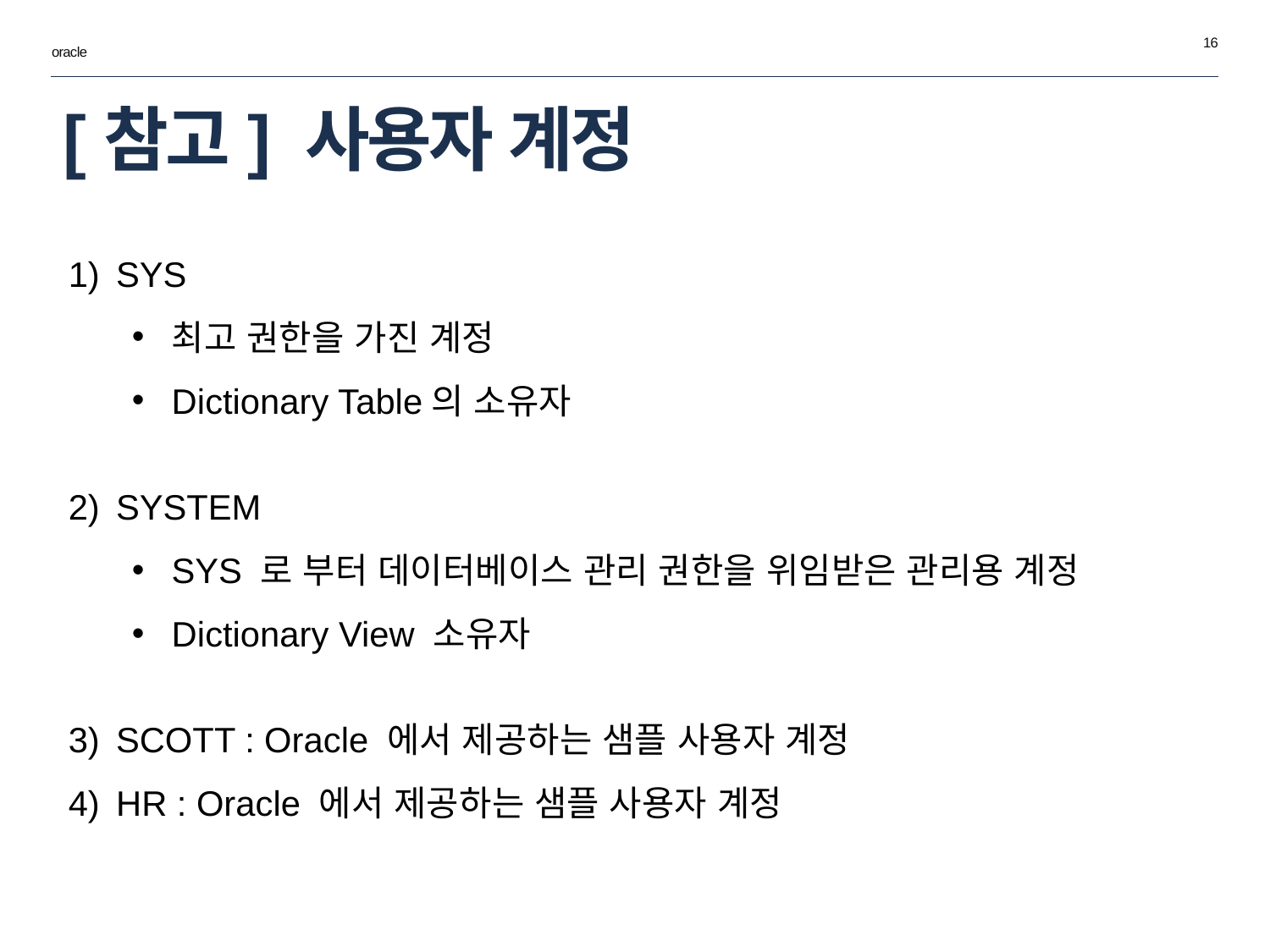

16
oracle
# [참고] 사용자 계정
SYS
최고 권한을 가진 계정
Dictionary Table의 소유자

SYSTEM
SYS 로 부터 데이터베이스 관리 권한을 위임받은 관리용 계정
Dictionary View 소유자

SCOTT : Oracle 에서 제공하는 샘플 사용자 계정
HR : Oracle 에서 제공하는 샘플 사용자 계정